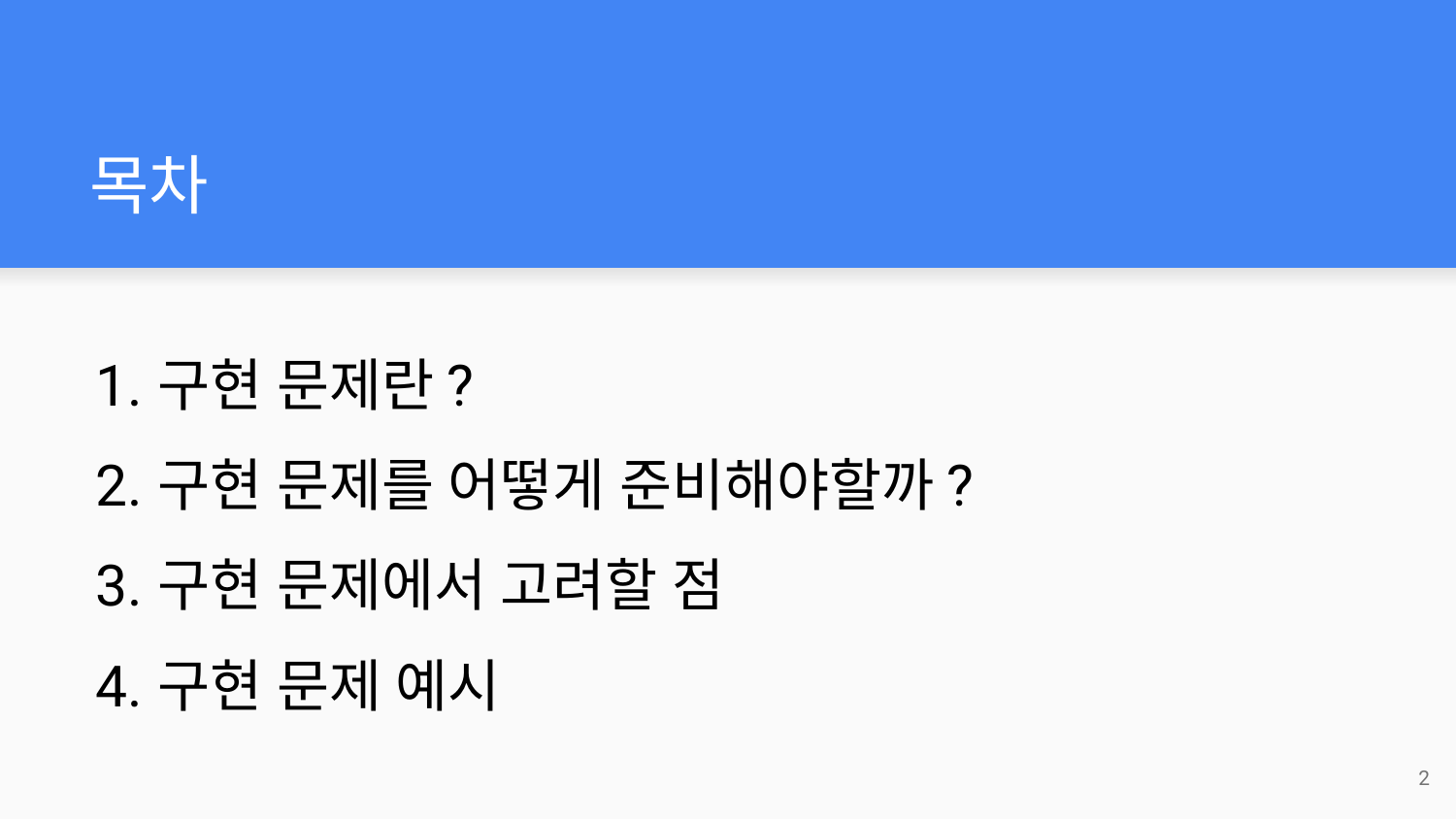

# 목차
구현 문제란?
구현 문제를 어떻게 준비해야할까?
구현 문제에서 고려할 점
구현 문제 예시
2